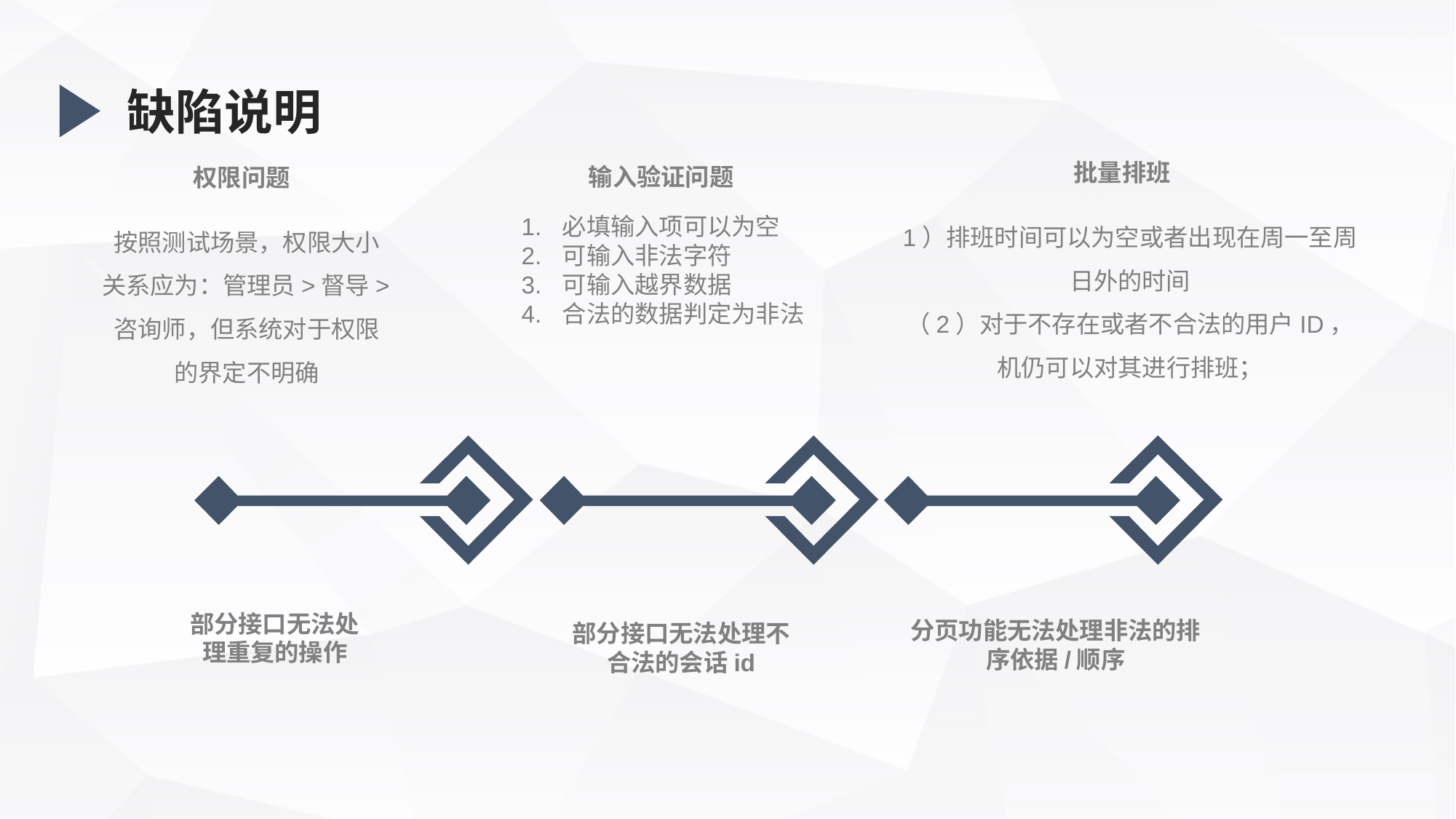

缺陷说明

批量排班
1）排班时间可以为空或者出现在周一至周日外的时间
（2）对于不存在或者不合法的用户ID，机仍可以对其进行排班；
输入验证问题
必填输入项可以为空
可输入非法字符
可输入越界数据
合法的数据判定为非法
权限问题
按照测试场景，权限大小关系应为：管理员>督导>咨询师，但系统对于权限的界定不明确

部分接口无法处理重复的操作
分页功能无法处理非法的排序依据/顺序
部分接口无法处理不合法的会话id